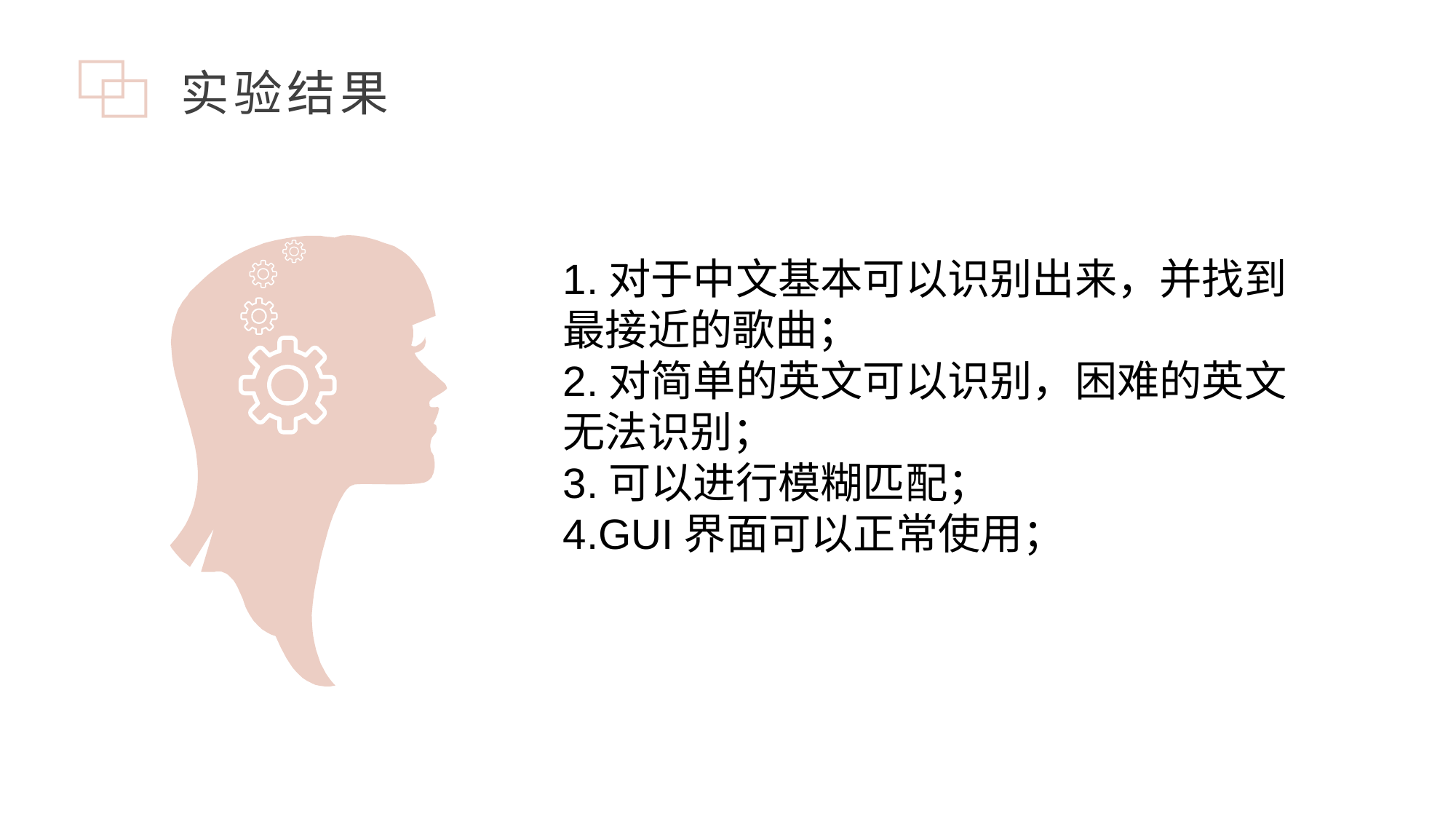

实验结果

1.对于中文基本可以识别出来，并找到最接近的歌曲；
2.对简单的英文可以识别，困难的英文无法识别；
3.可以进行模糊匹配；
4.GUI界面可以正常使用；